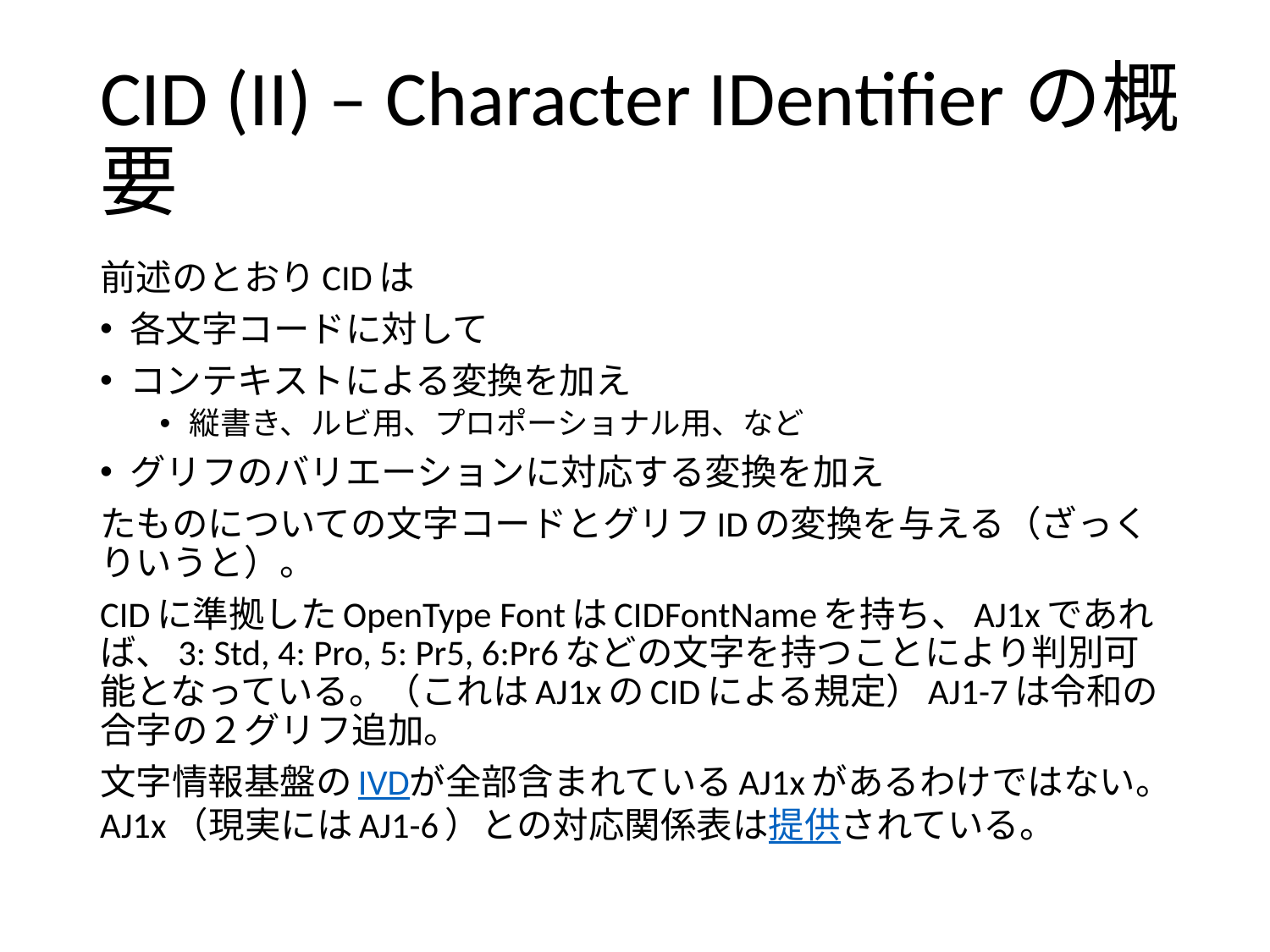

# CID (II) – Character IDentifierの概要
前述のとおりCIDは
各文字コードに対して
コンテキストによる変換を加え
縦書き、ルビ用、プロポーショナル用、など
グリフのバリエーションに対応する変換を加え
たものについての文字コードとグリフIDの変換を与える（ざっくりいうと）。
CIDに準拠したOpenType FontはCIDFontNameを持ち、AJ1xであれば、3: Std, 4: Pro, 5: Pr5, 6:Pr6などの文字を持つことにより判別可能となっている。（これはAJ1xのCIDによる規定）AJ1-7は令和の合字の２グリフ追加。
文字情報基盤のIVDが全部含まれているAJ1xがあるわけではない。AJ1x（現実にはAJ1-6）との対応関係表は提供されている。